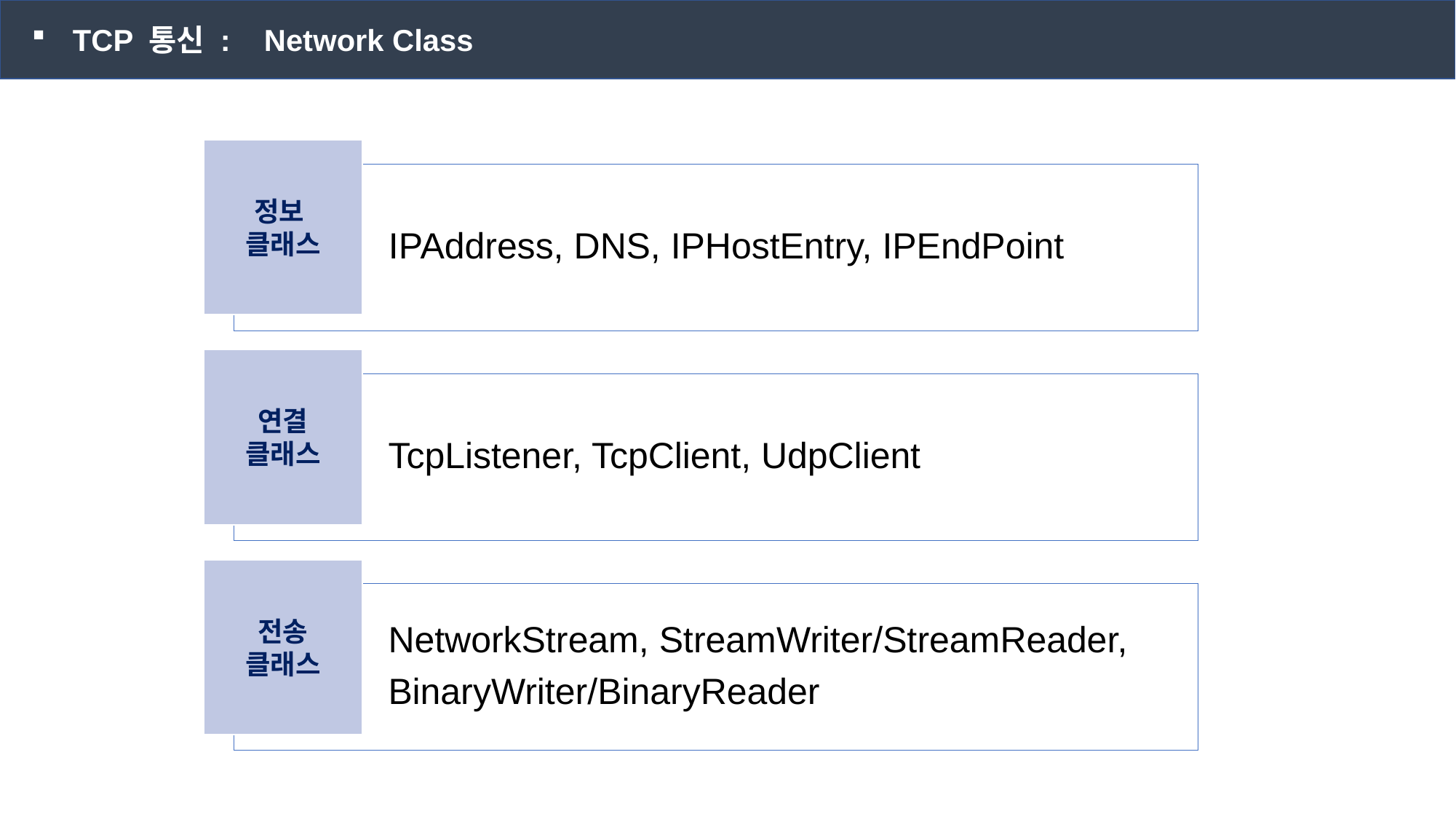

TCP 통신 :    Network Class
정보
클래스
IPAddress, DNS, IPHostEntry, IPEndPoint
연결
클래스
TcpListener, TcpClient, UdpClient
전송
클래스
NetworkStream, StreamWriter/StreamReader,
BinaryWriter/BinaryReader